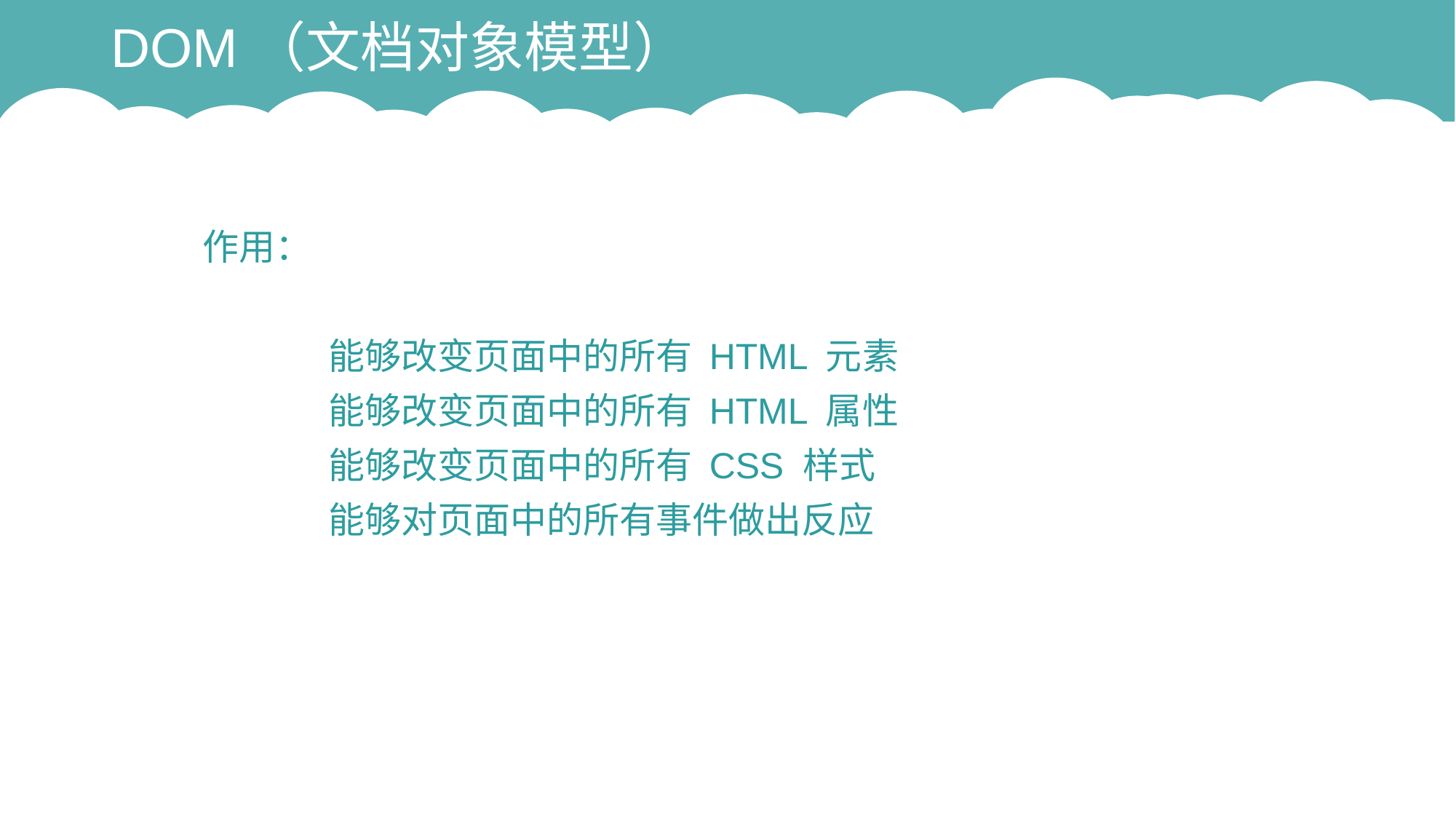

# DOM（文档对象模型）
作用：

	 能够改变页面中的所有 HTML 元素
	 能够改变页面中的所有 HTML 属性
	 能够改变页面中的所有 CSS 样式
	 能够对页面中的所有事件做出反应